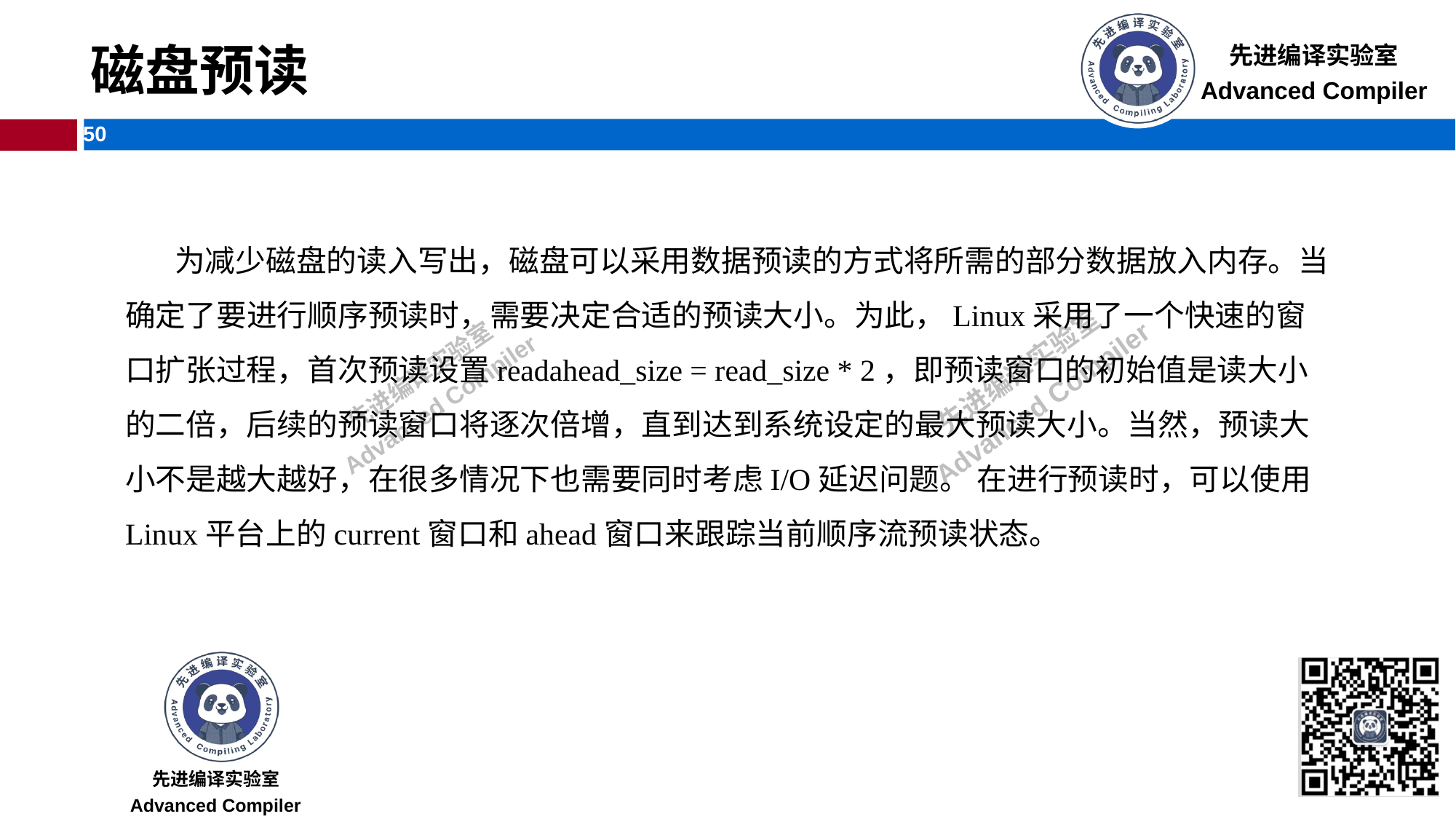

# 磁盘预读
    为减少磁盘的读入写出，磁盘可以采用数据预读的方式将所需的部分数据放入内存。当确定了要进行顺序预读时，需要决定合适的预读大小。为此，Linux采用了一个快速的窗口扩张过程，首次预读设置readahead_size = read_size * 2，即预读窗口的初始值是读大小的二倍，后续的预读窗口将逐次倍增，直到达到系统设定的最大预读大小。当然，预读大小不是越大越好，在很多情况下也需要同时考虑I/O延迟问题。 在进行预读时，可以使用Linux平台上的current窗口和ahead窗口来跟踪当前顺序流预读状态。